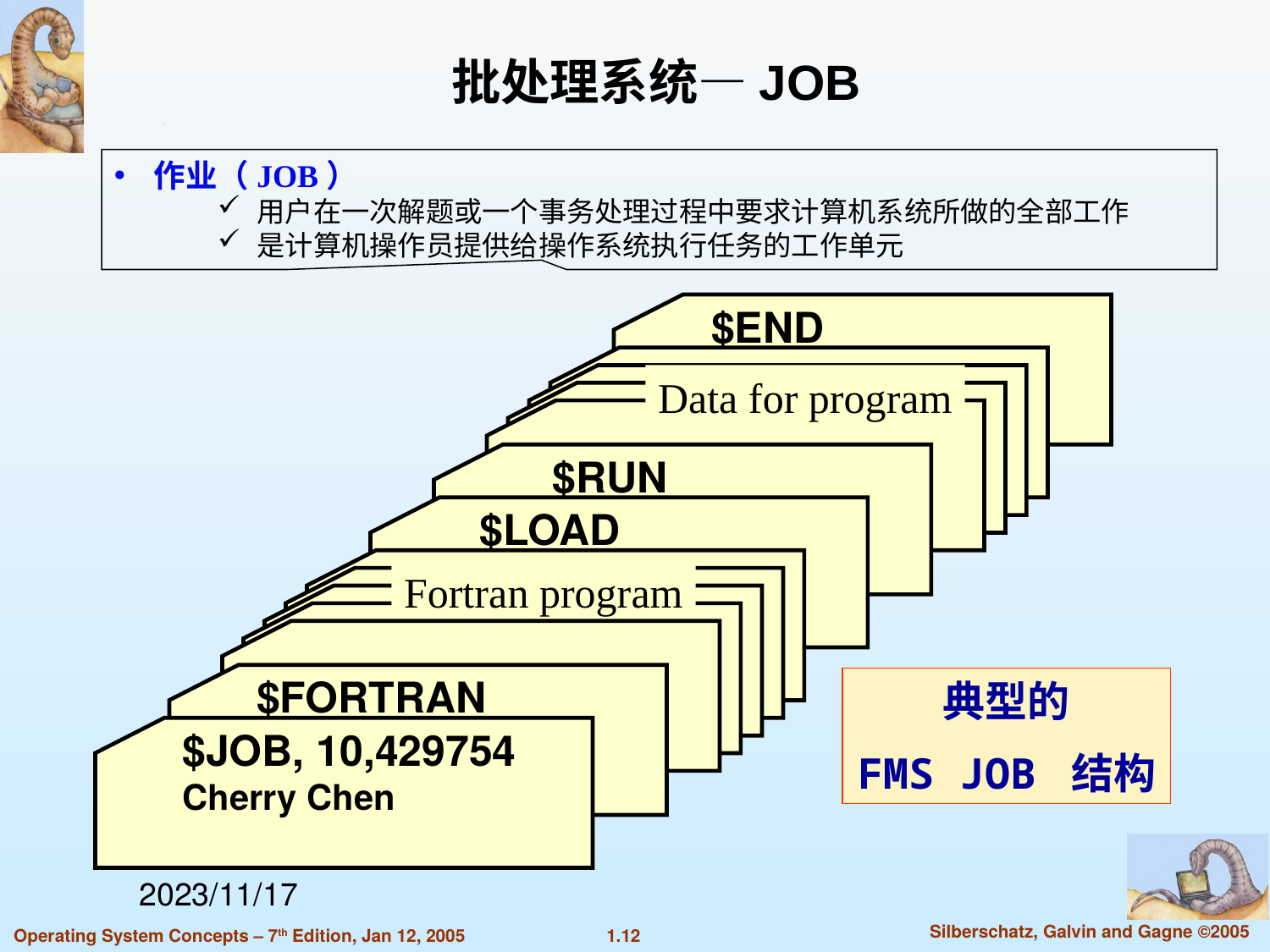

批处理系统—JOB
作业（JOB）
用户在一次解题或一个事务处理过程中要求计算机系统所做的全部工作
是计算机操作员提供给操作系统执行任务的工作单元
$END

Data for program

$RUN

$LOAD

Fortran program

$FORTRAN

$JOB, 10,429754
Cherry Chen

典型的
FMS JOB 结构
2023/11/17